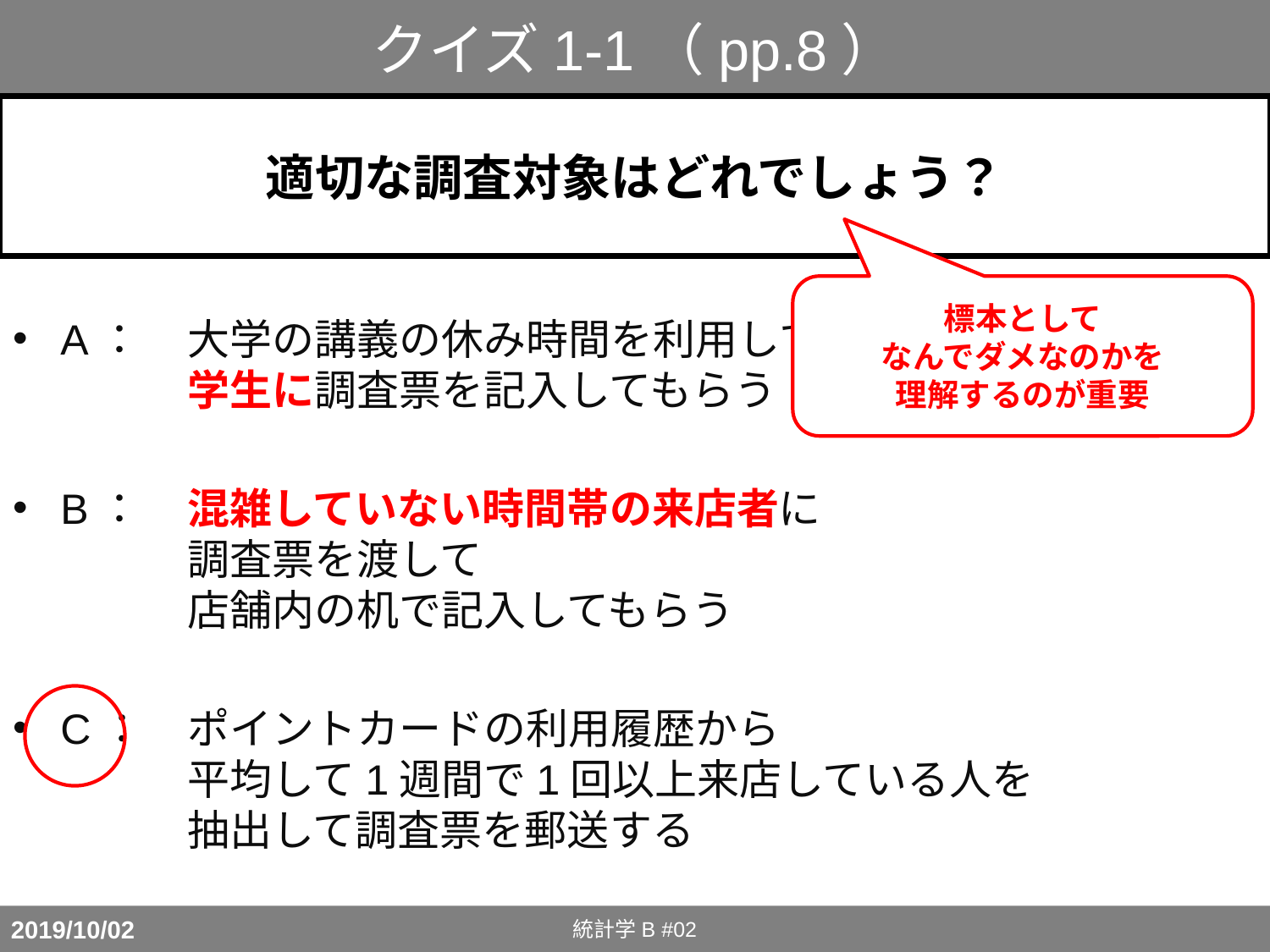

# クイズ1-1（pp.8）
適切な調査対象はどれでしょう？
標本として
なんでダメなのかを
理解するのが重要
A：	大学の講義の休み時間を利用して
	学生に調査票を記入してもらう

B：	混雑していない時間帯の来店者に
	調査票を渡して
	店舗内の机で記入してもらう

C：	ポイントカードの利用履歴から
	平均して1週間で1回以上来店している人を
	抽出して調査票を郵送する

統計学B #02
2019/10/02